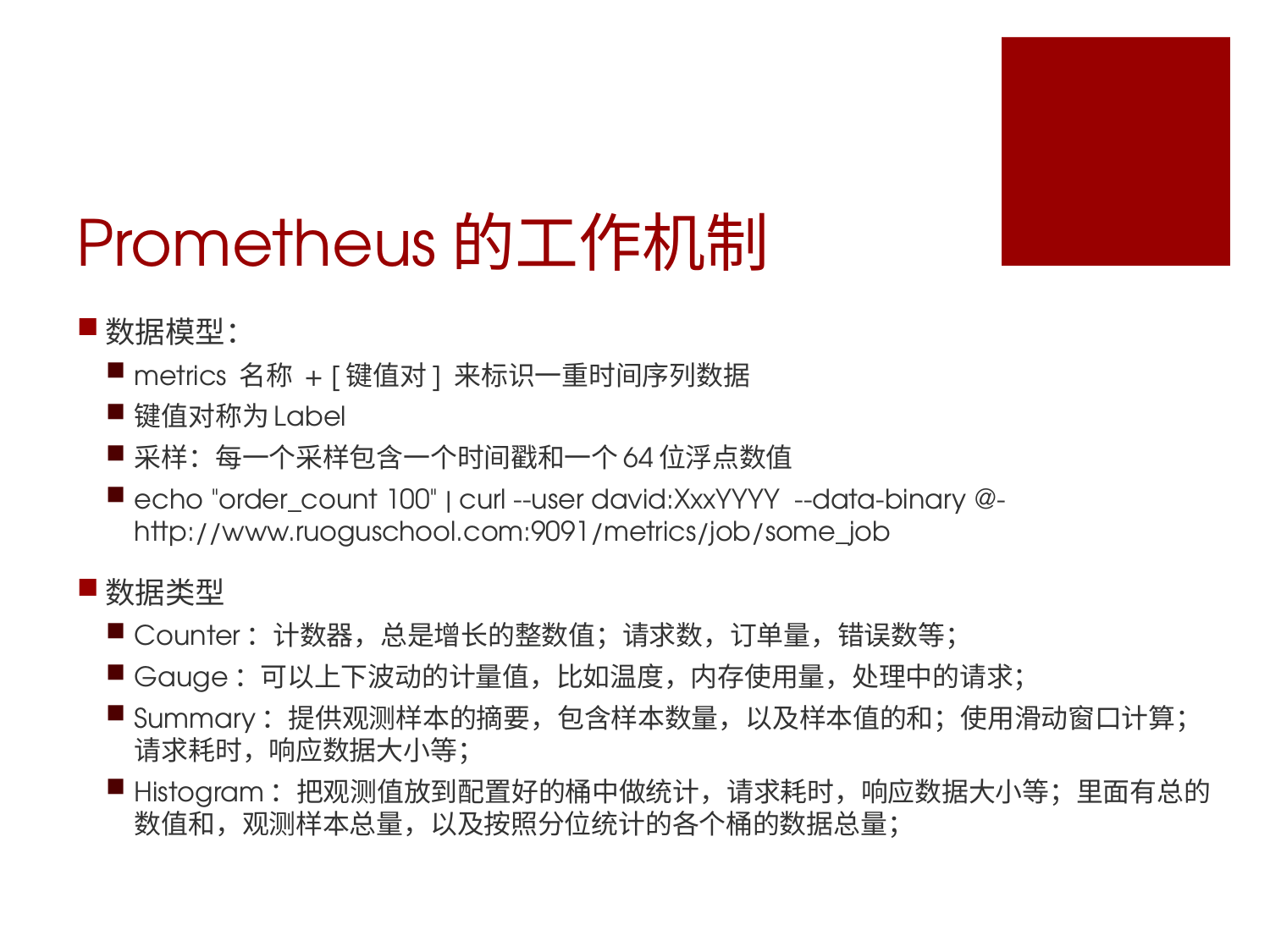

# Prometheus的工作机制
数据模型：
metrics 名称 + [键值对] 来标识一重时间序列数据
键值对称为Label
采样：每一个采样包含一个时间戳和一个64位浮点数值
echo "order_count 100" | curl --user david:XxxYYYY  --data-binary @- http://www.ruoguschool.com:9091/metrics/job/some_job
数据类型
Counter：计数器，总是增长的整数值；请求数，订单量，错误数等；
Gauge：可以上下波动的计量值，比如温度，内存使用量，处理中的请求；
Summary：提供观测样本的摘要，包含样本数量，以及样本值的和；使用滑动窗口计算；请求耗时，响应数据大小等；
Histogram：把观测值放到配置好的桶中做统计，请求耗时，响应数据大小等；里面有总的数值和，观测样本总量，以及按照分位统计的各个桶的数据总量；